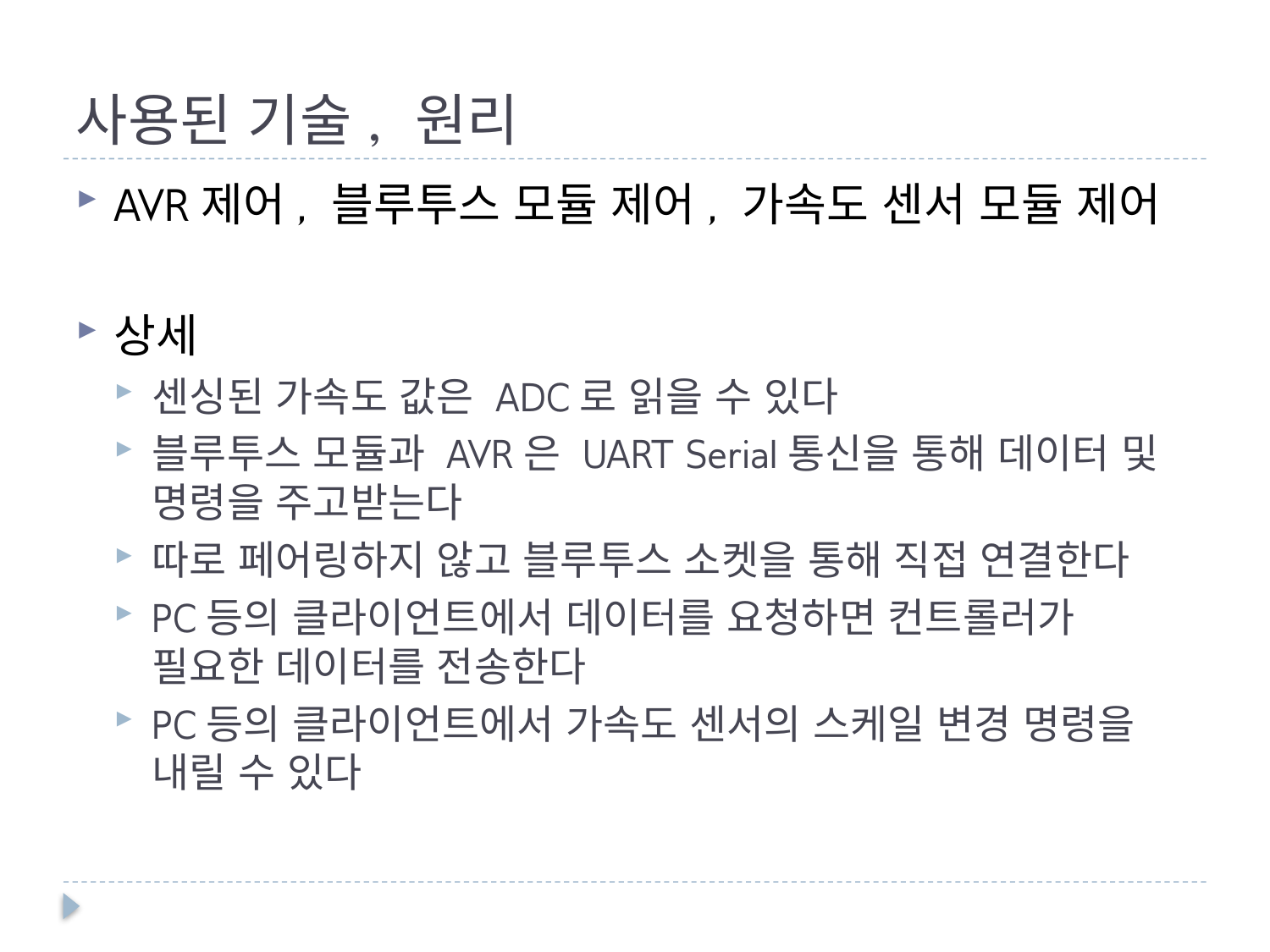

# 사용된 기술, 원리
AVR제어, 블루투스 모듈 제어, 가속도 센서 모듈 제어

상세
센싱된 가속도 값은 ADC로 읽을 수 있다
블루투스 모듈과 AVR은 UART Serial통신을 통해 데이터 및 명령을 주고받는다
따로 페어링하지 않고 블루투스 소켓을 통해 직접 연결한다
PC등의 클라이언트에서 데이터를 요청하면 컨트롤러가 필요한 데이터를 전송한다
PC등의 클라이언트에서 가속도 센서의 스케일 변경 명령을 내릴 수 있다